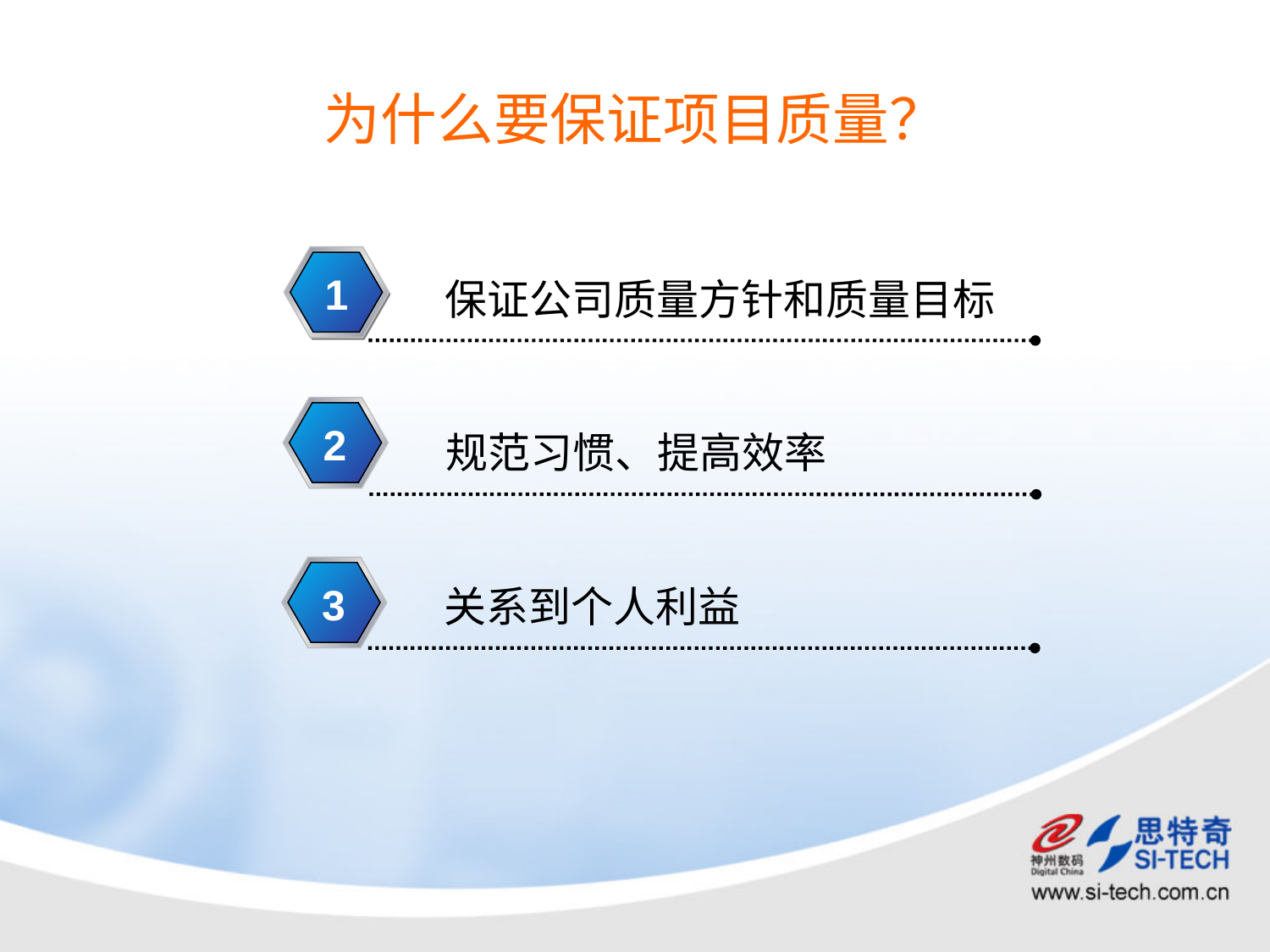

# 为什么要保证项目质量？

1
保证公司质量方针和质量目标

2
规范习惯、提高效率

3
关系到个人利益